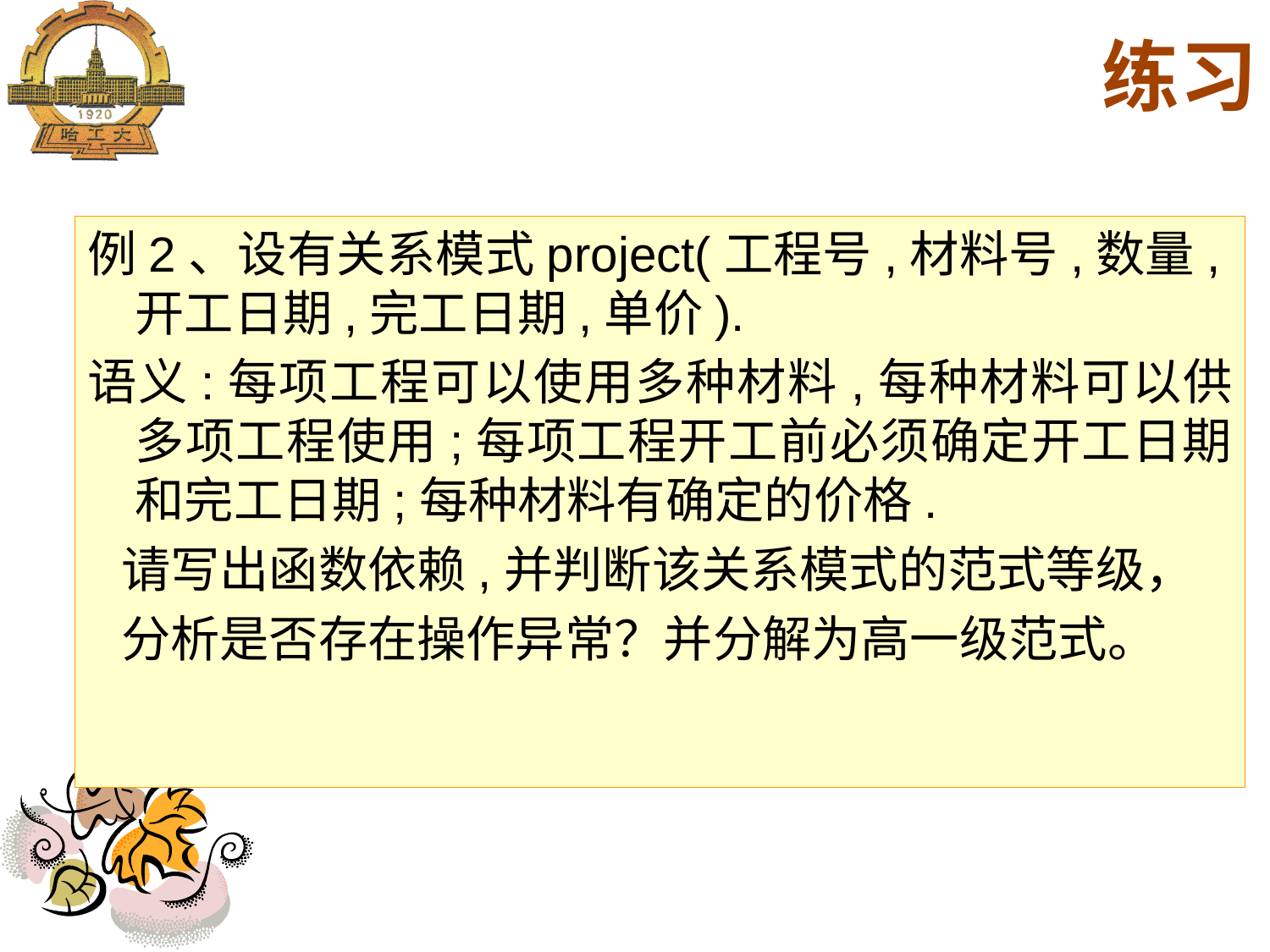

练习
例2、设有关系模式project(工程号,材料号,数量,开工日期,完工日期,单价).
语义:每项工程可以使用多种材料,每种材料可以供多项工程使用;每项工程开工前必须确定开工日期和完工日期;每种材料有确定的价格.
  请写出函数依赖,并判断该关系模式的范式等级，
  分析是否存在操作异常？并分解为高一级范式。